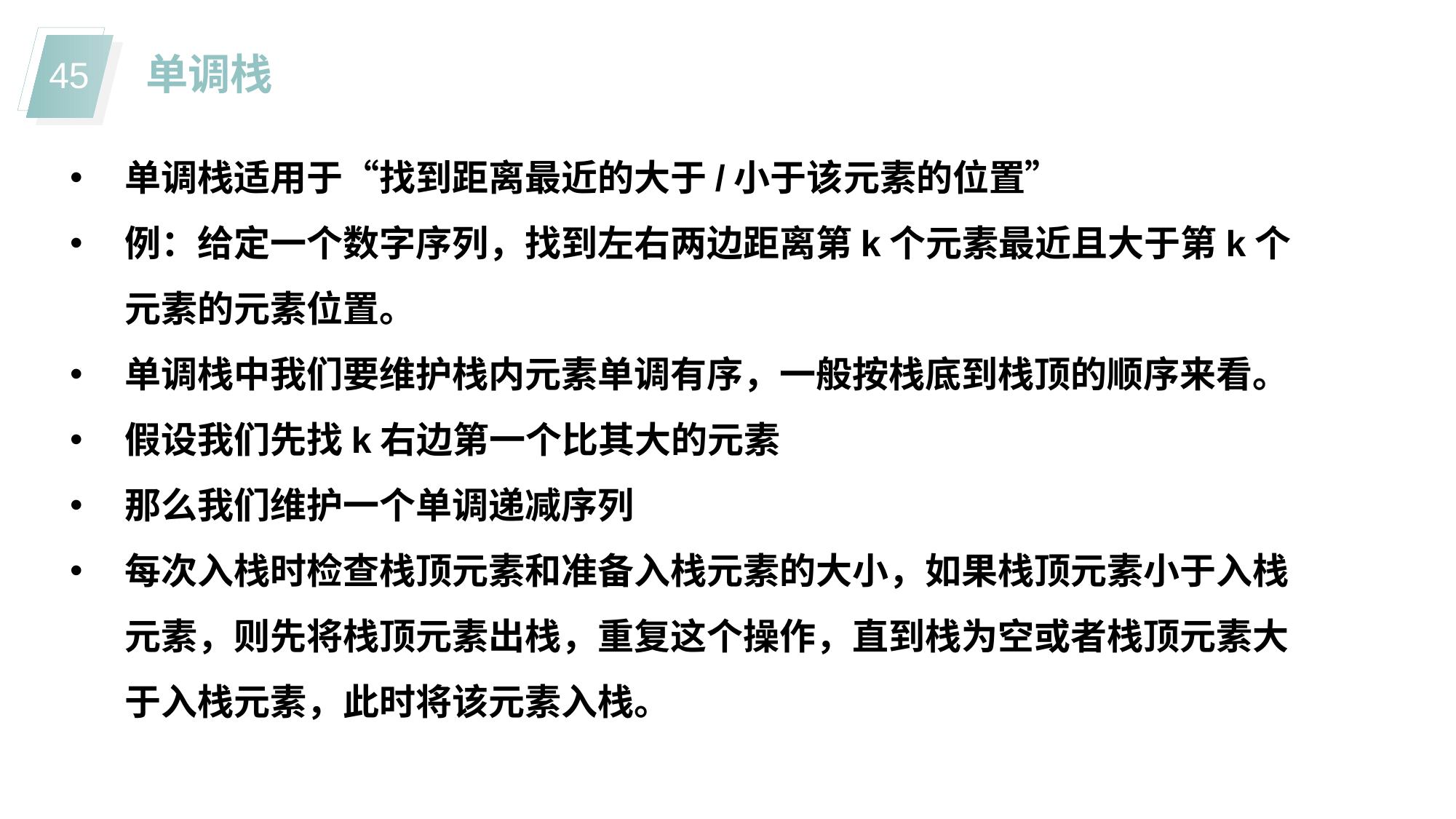

单调栈
单调栈适用于“找到距离最近的大于/小于该元素的位置”
例：给定一个数字序列，找到左右两边距离第k个元素最近且大于第k个元素的元素位置。
单调栈中我们要维护栈内元素单调有序，一般按栈底到栈顶的顺序来看。
假设我们先找k右边第一个比其大的元素
那么我们维护一个单调递减序列
每次入栈时检查栈顶元素和准备入栈元素的大小，如果栈顶元素小于入栈元素，则先将栈顶元素出栈，重复这个操作，直到栈为空或者栈顶元素大于入栈元素，此时将该元素入栈。